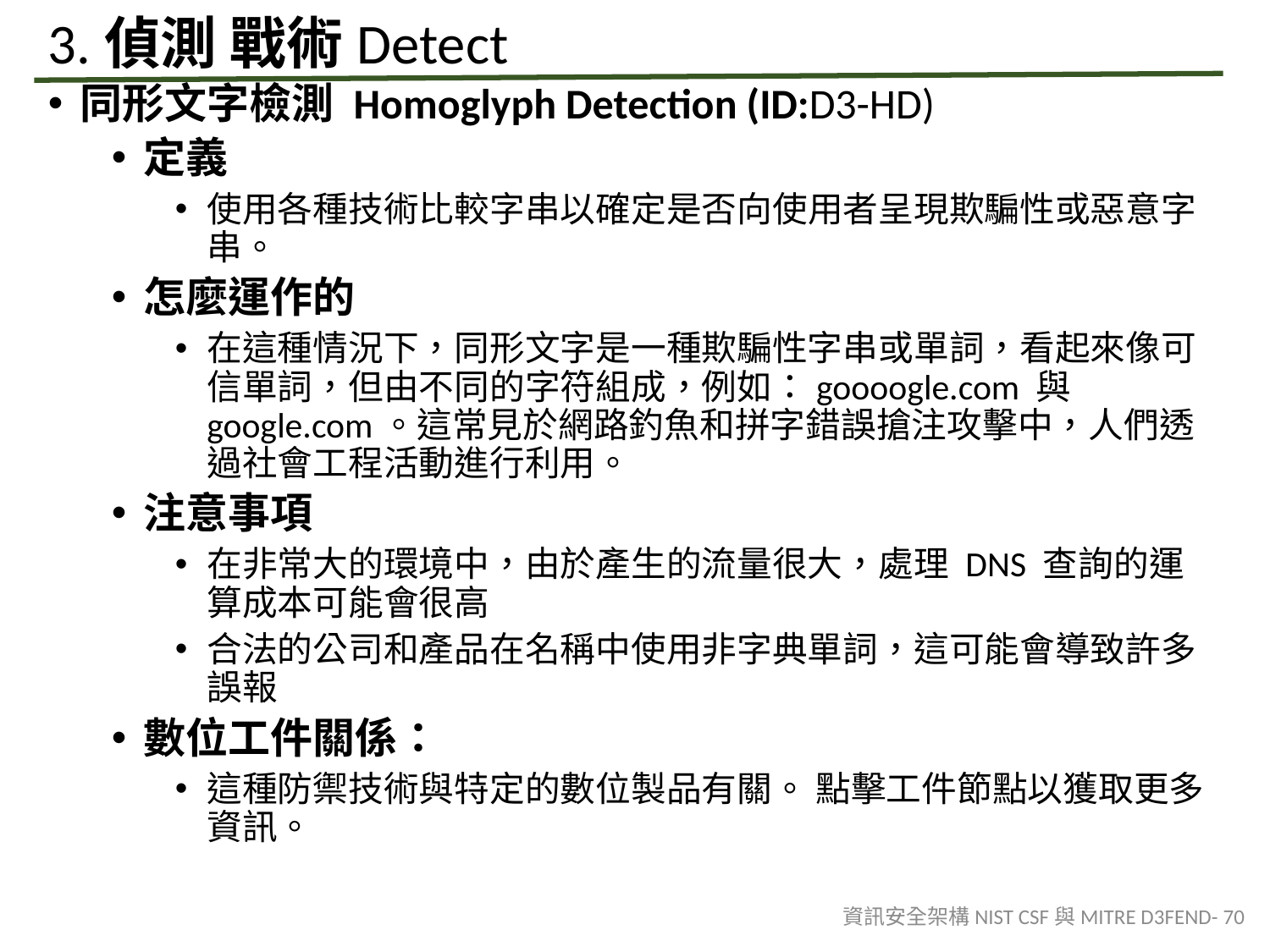

# 3.偵測 戰術Detect
同形文字檢測 Homoglyph Detection (ID:D3-HD)
定義
使用各種技術比較字串以確定是否向使用者呈現欺騙性或惡意字串。
怎麼運作的
在這種情況下，同形文字是一種欺騙性字串或單詞，看起來像可信單詞，但由不同的字符組成，例如：goooogle.com 與 google.com。這常見於網路釣魚和拼字錯誤搶注攻擊中，人們透過社會工程活動進行利用。
注意事項
在非常大的環境中，由於產生的流量很大，處理 DNS 查詢的運算成本可能會很高
合法的公司和產品在名稱中使用非字典單詞，這可能會導致許多誤報
數位工件關係：
這種防禦技術與特定的數位製品有關。 點擊工件節點以獲取更多資訊。
資訊安全架構NIST CSF與MITRE D3FEND- 70